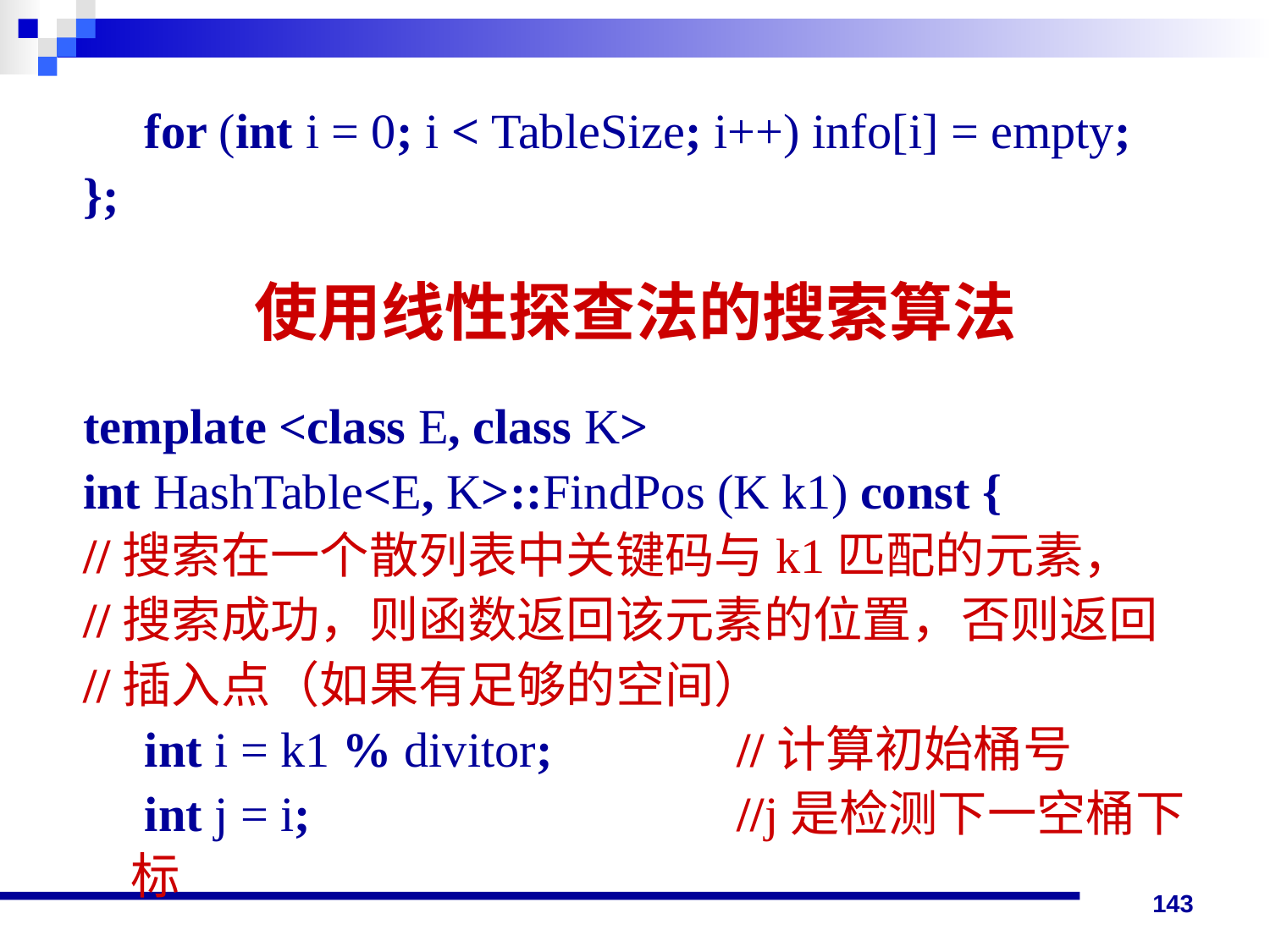

for (int i = 0; i < TableSize; i++) info[i] = empty;
};

template <class E, class K>
int HashTable<E, K>::FindPos (K k1) const {
//搜索在一个散列表中关键码与k1匹配的元素，
//搜索成功，则函数返回该元素的位置，否则返回
//插入点（如果有足够的空间）
     int i = k1 % divitor;	        //计算初始桶号
     int j = i;			        //j是检测下一空桶下标
# 使用线性探查法的搜索算法
143